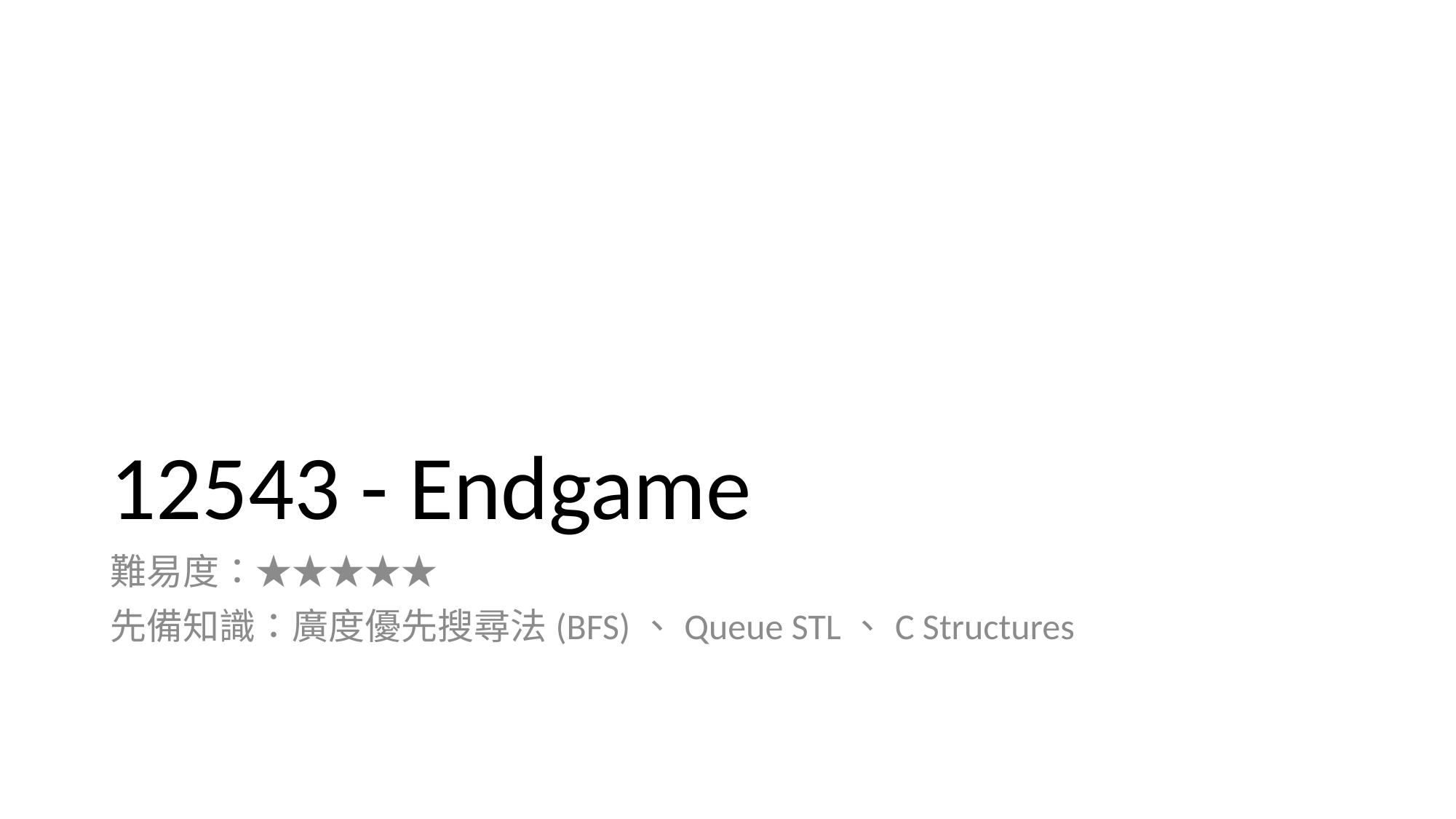

# 12543 - Endgame
難易度：★★★★★
先備知識：廣度優先搜尋法(BFS)、Queue STL、C Structures